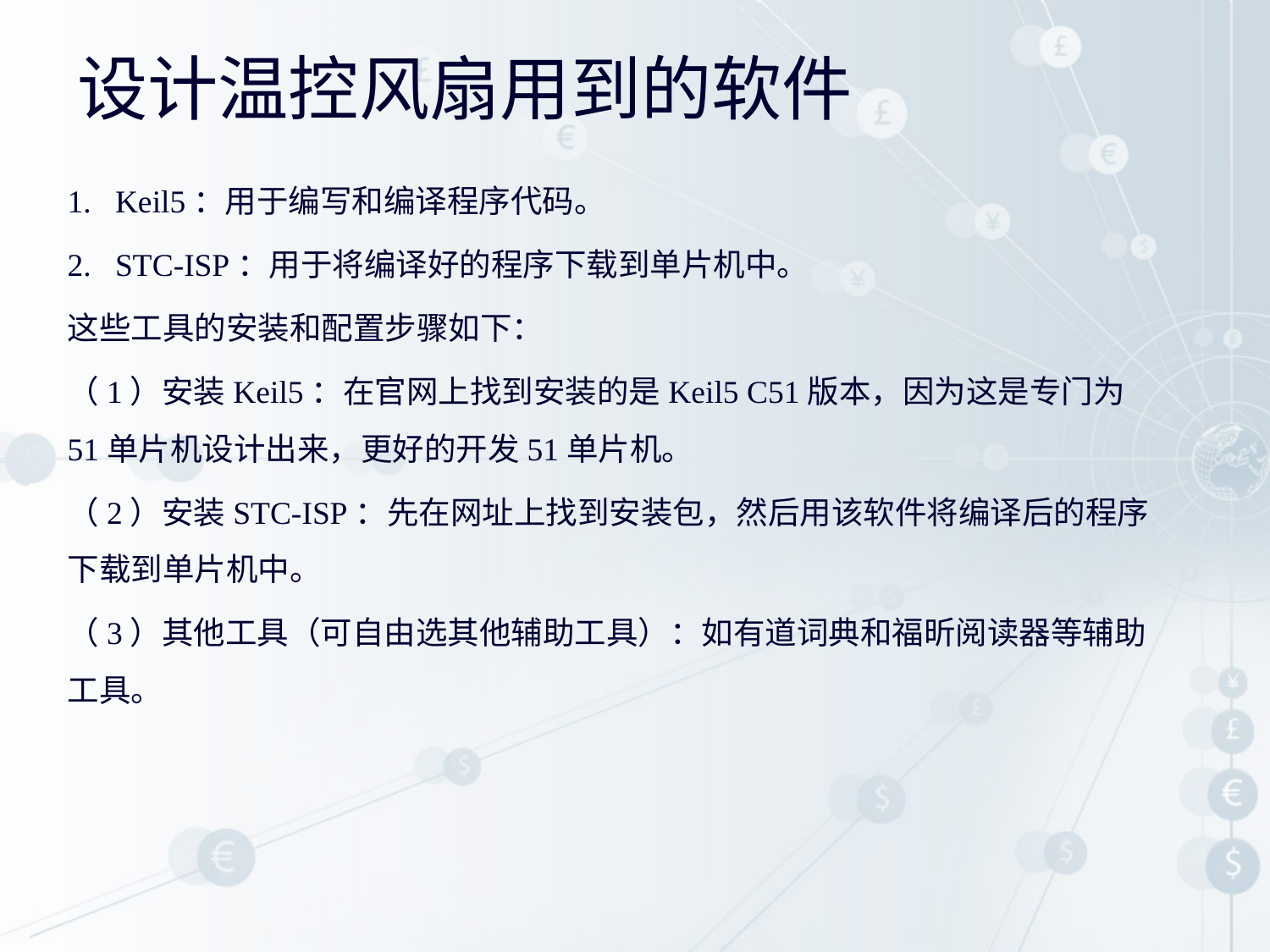

# 设计温控风扇用到的软件
Keil5：用于编写和编译程序代码。
STC-ISP：用于将编译好的程序下载到单片机中。
这些工具的安装和配置步骤如下：
（1）安装Keil5：在官网上找到安装的是Keil5 C51版本，因为这是专门为51单片机设计出来，更好的开发51单片机。
（2）安装STC-ISP：先在网址上找到安装包，然后用该软件将编译后的程序下载到单片机中。
（3）其他工具（可自由选其他辅助工具）：如有道词典和福昕阅读器等辅助工具。